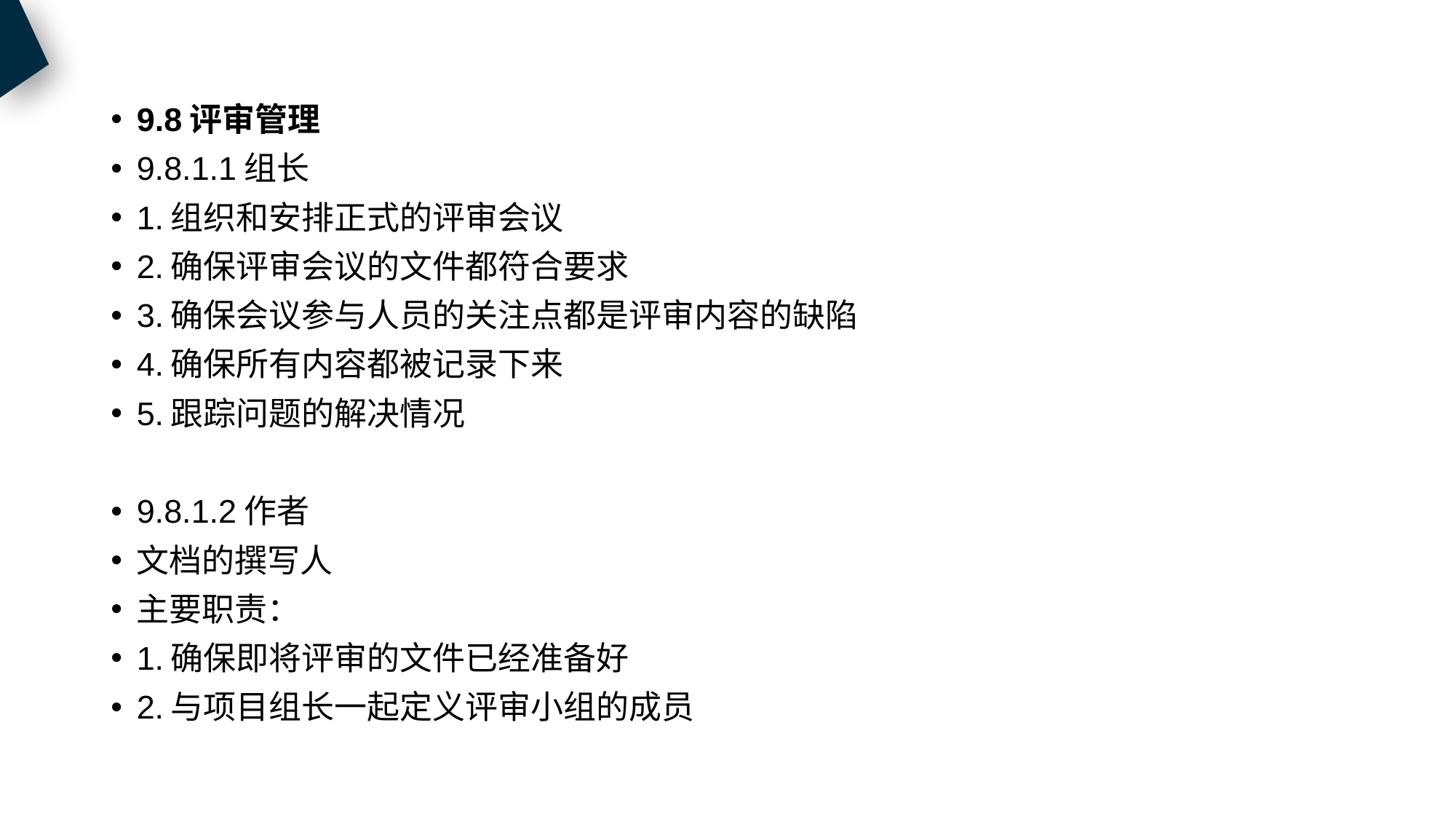

9.8评审管理
9.8.1.1组长
1.组织和安排正式的评审会议
2.确保评审会议的文件都符合要求
3.确保会议参与人员的关注点都是评审内容的缺陷
4.确保所有内容都被记录下来
5.跟踪问题的解决情况

9.8.1.2作者
文档的撰写人
主要职责：
1.确保即将评审的文件已经准备好
2.与项目组长一起定义评审小组的成员